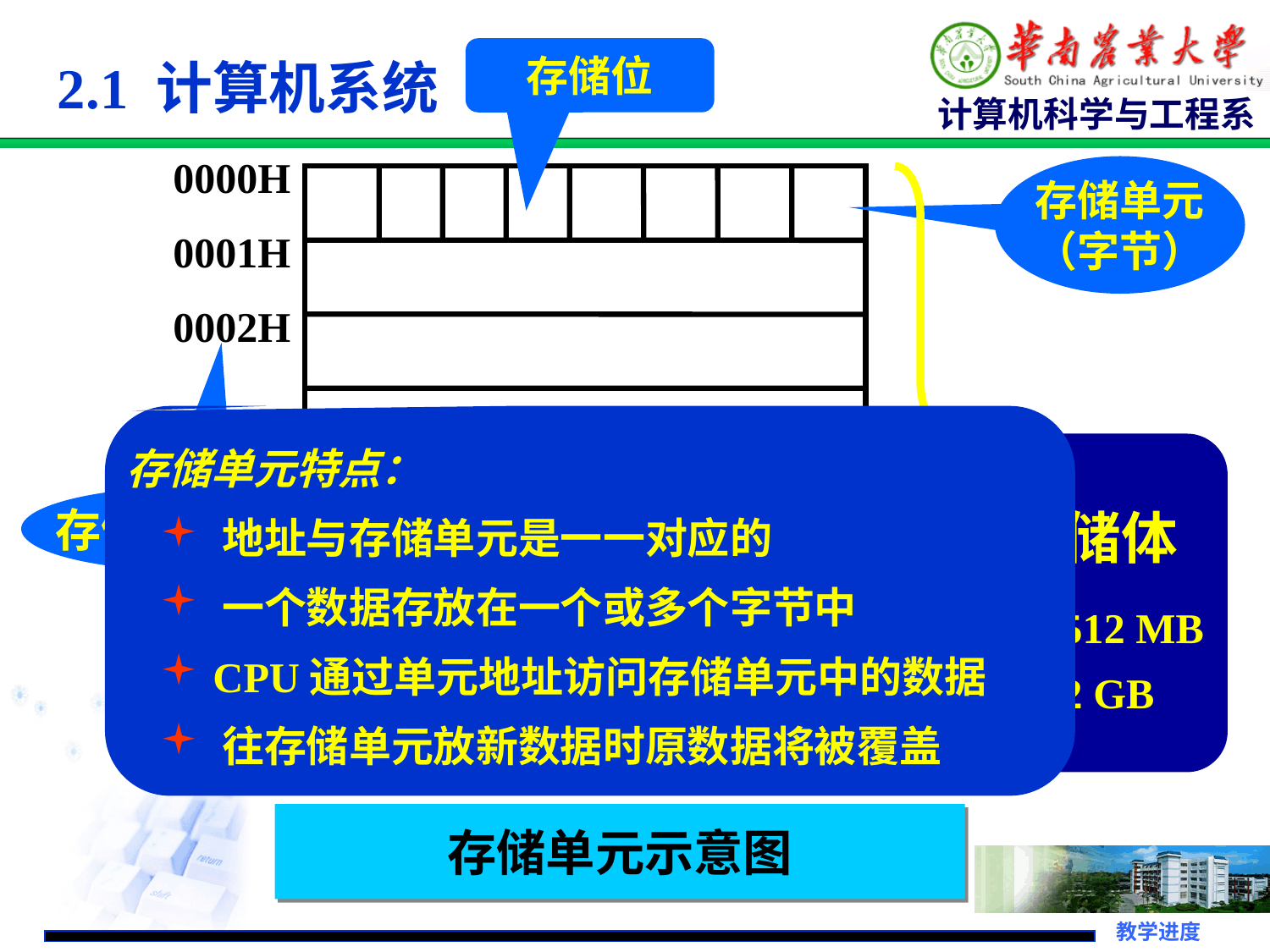

存储位
2.1 计算机系统
0000H
0001H
0002H

FFFFH
存储单元
（字节）

存储单元特点：
 地址与存储单元是一一对应的
 一个数据存放在一个或多个字节中
 CPU通过单元地址访问存储单元中的数据
 往存储单元放新数据时原数据将被覆盖
存储体
 512 MB
 2 GB
存储单元地址
存储单元示意图